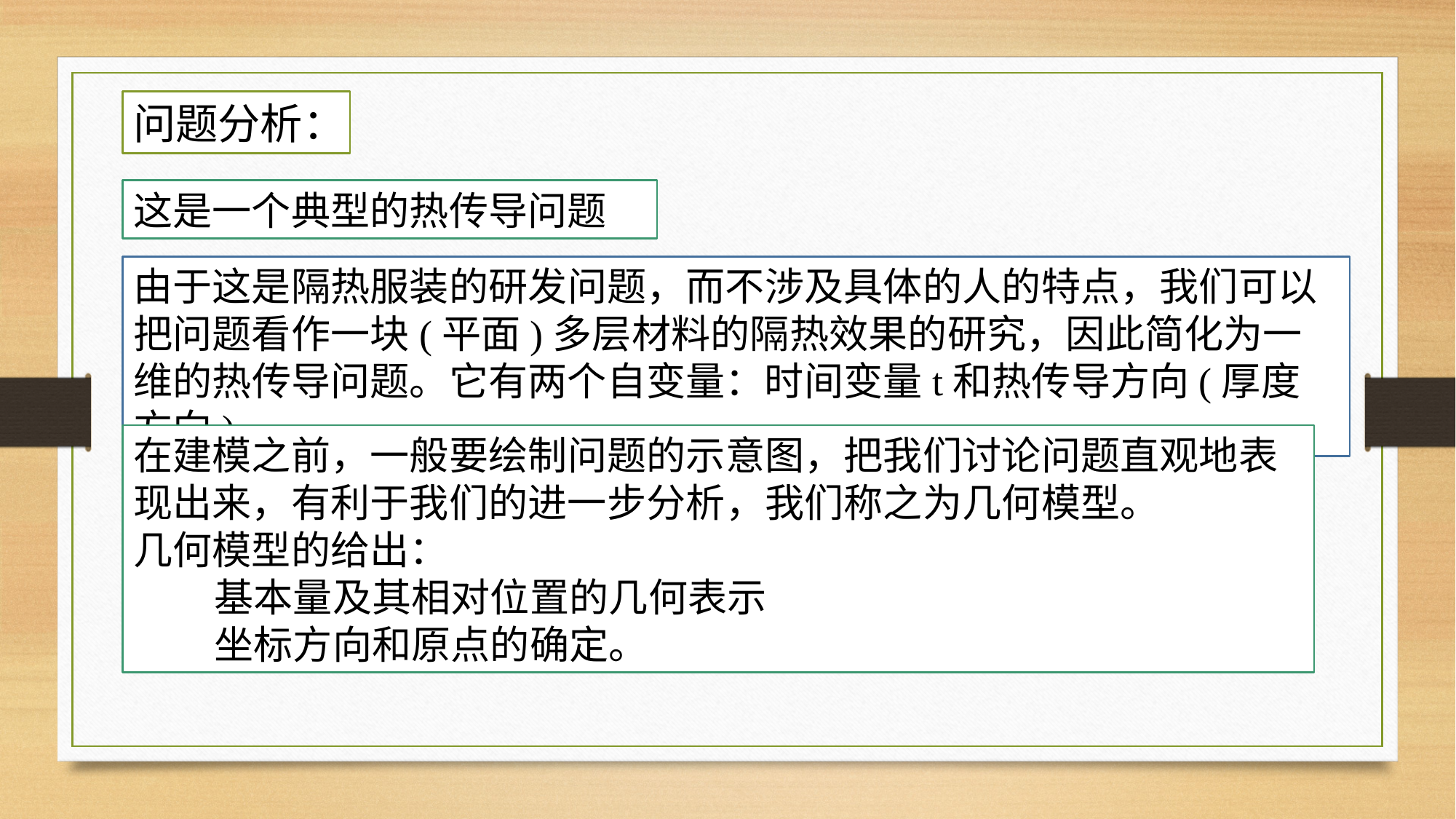

问题分析：
这是一个典型的热传导问题
由于这是隔热服装的研发问题，而不涉及具体的人的特点，我们可以把问题看作一块(平面)多层材料的隔热效果的研究，因此简化为一维的热传导问题。它有两个自变量：时间变量t和热传导方向(厚度方向)x。
在建模之前，一般要绘制问题的示意图，把我们讨论问题直观地表现出来，有利于我们的进一步分析，我们称之为几何模型。
几何模型的给出：
        基本量及其相对位置的几何表示
        坐标方向和原点的确定。